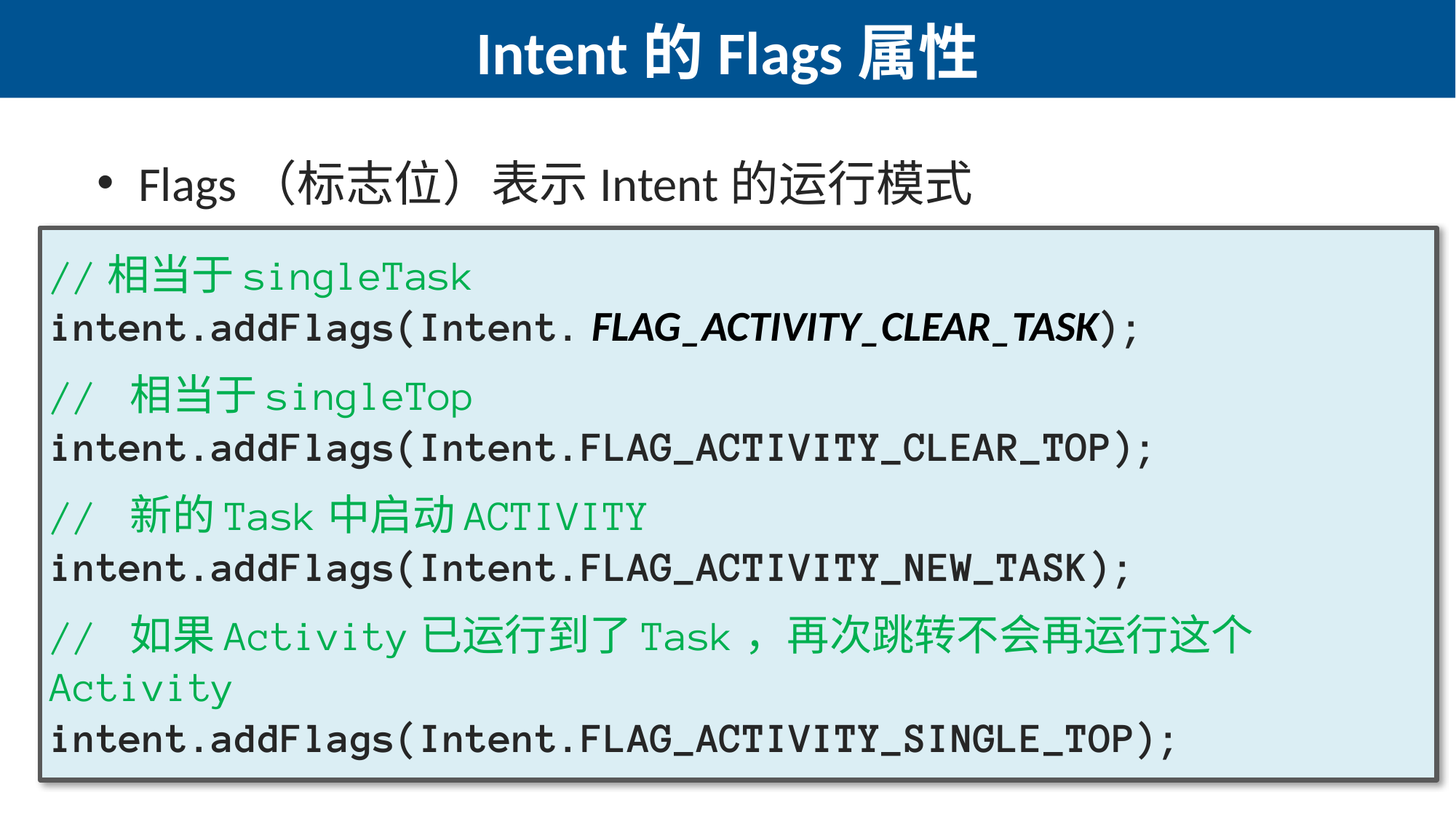

# Intent的Flags属性
Flags（标志位）表示Intent的运行模式
//相当于singleTask
intent.addFlags(Intent. FLAG_ACTIVITY_CLEAR_TASK);
// 相当于singleTop intent.addFlags(Intent.FLAG_ACTIVITY_CLEAR_TOP);
// 新的Task中启动ACTIVITY
intent.addFlags(Intent.FLAG_ACTIVITY_NEW_TASK);
// 如果Activity已运行到了Task，再次跳转不会再运行这个Activity
intent.addFlags(Intent.FLAG_ACTIVITY_SINGLE_TOP);